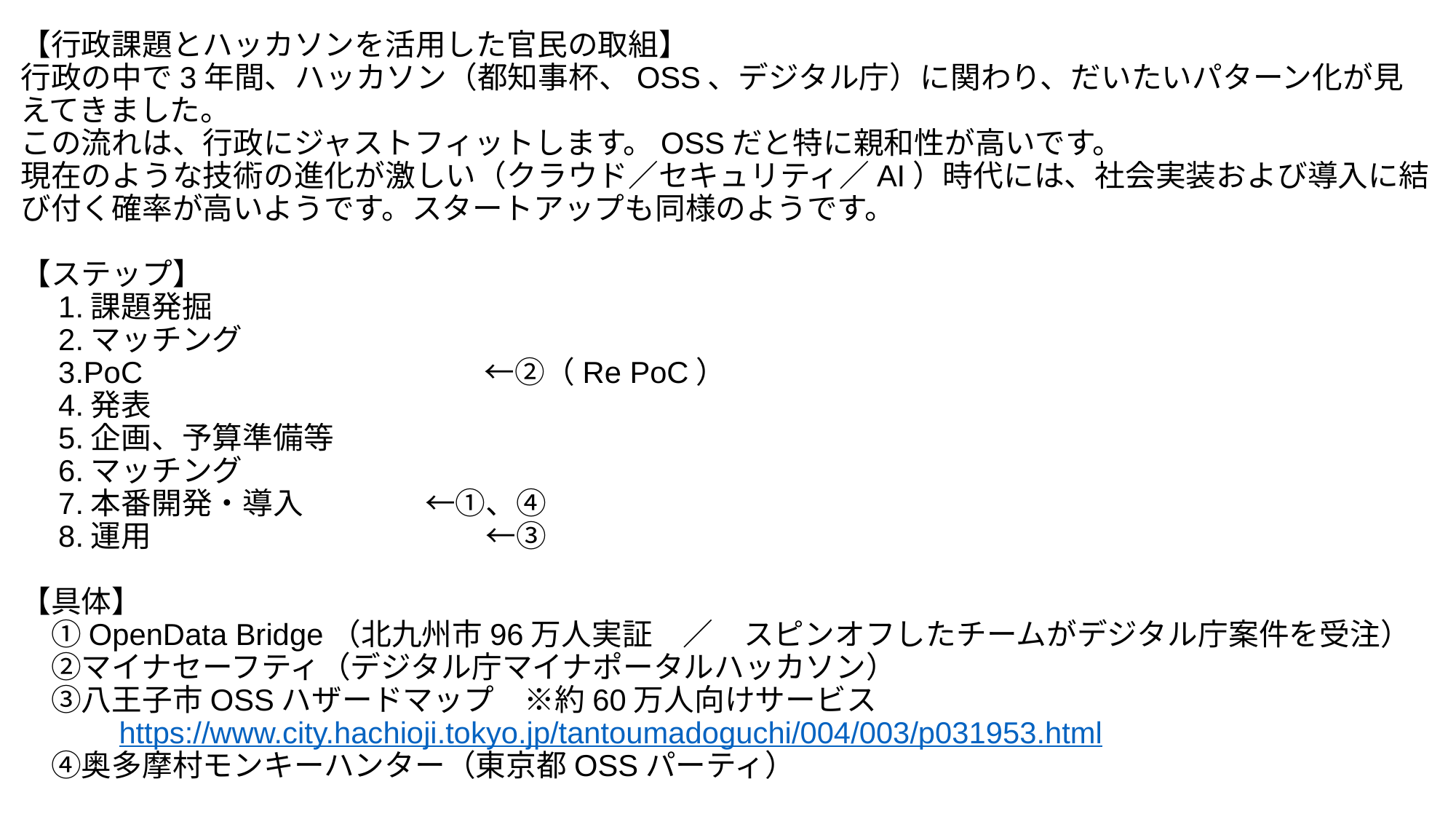

【行政課題とハッカソンを活用した官民の取組】
行政の中で3年間、ハッカソン（都知事杯、OSS、デジタル庁）に関わり、だいたいパターン化が見えてきました。
この流れは、行政にジャストフィットします。OSSだと特に親和性が高いです。
現在のような技術の進化が激しい（クラウド／セキュリティ／AI）時代には、社会実装および導入に結び付く確率が高いようです。スタートアップも同様のようです。
【ステップ】
　1.課題発掘　　　　
　2.マッチング　　　
　3.PoC　　　　　　　　　　　←②（Re PoC）
　4.発表　　　　　　
　5.企画、予算準備等
　6.マッチング
　7.本番開発・導入　　　　←①、④
　8.運用　　　　　　　　　　　←③
【具体】
　①OpenData Bridge（北九州市96万人実証　／　スピンオフしたチームがデジタル庁案件を受注）
　②マイナセーフティ（デジタル庁マイナポータルハッカソン）
　③八王子市OSSハザードマップ　※約60万人向けサービス
　　　https://www.city.hachioji.tokyo.jp/tantoumadoguchi/004/003/p031953.html
　④奥多摩村モンキーハンター（東京都OSSパーティ）